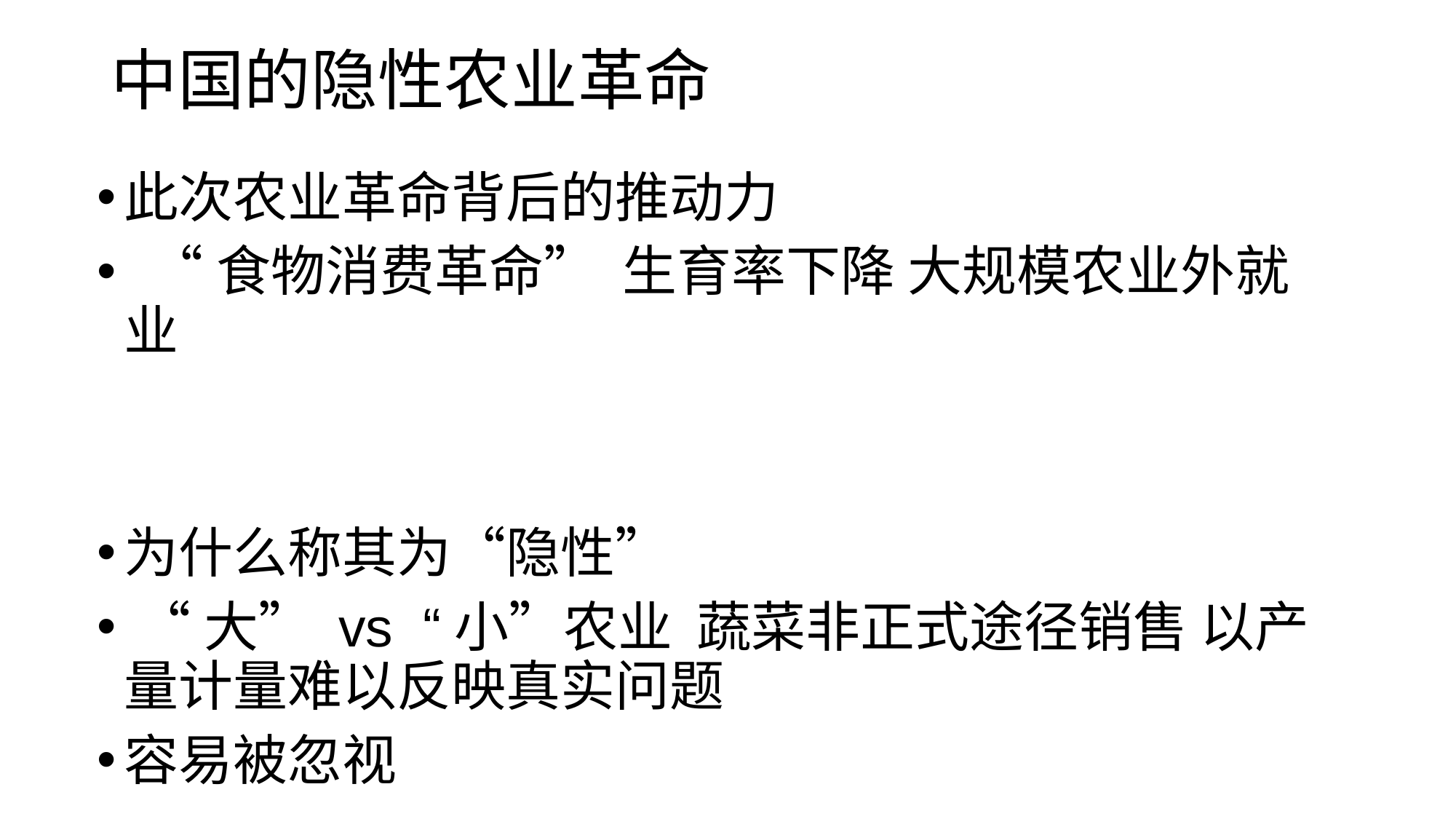

# 中国的隐性农业革命
此次农业革命背后的推动力
  “食物消费革命”  生育率下降 大规模农业外就业

为什么称其为“隐性”
 “大” vs  “小”农业  蔬菜非正式途径销售 以产量计量难以反映真实问题
容易被忽视